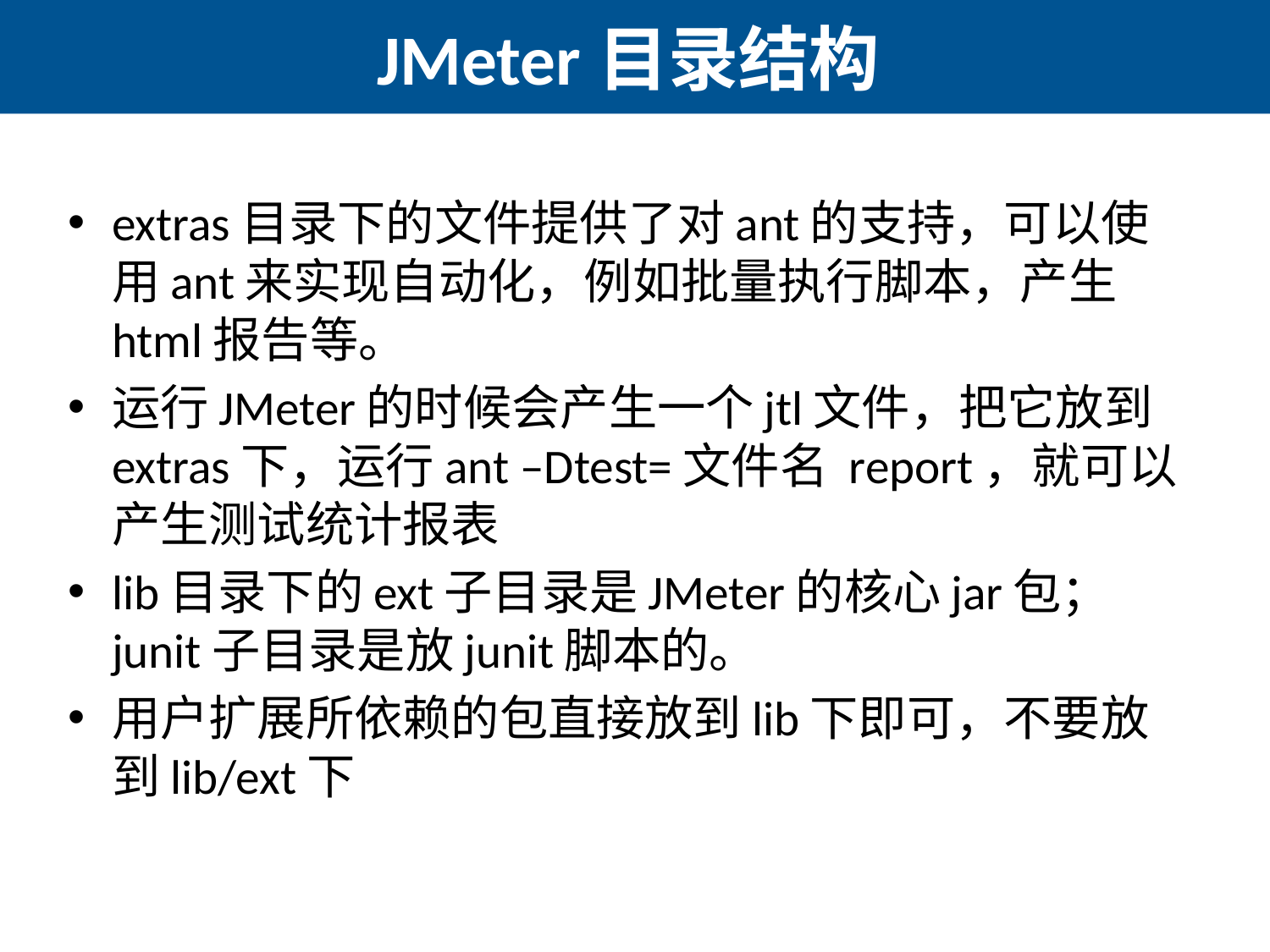

# JMeter目录结构
extras目录下的文件提供了对ant的支持，可以使用ant来实现自动化，例如批量执行脚本，产生html报告等。
运行JMeter的时候会产生一个jtl文件，把它放到extras下，运行ant –Dtest=文件名 report，就可以产生测试统计报表
lib目录下的ext子目录是JMeter的核心jar包；junit子目录是放junit脚本的。
用户扩展所依赖的包直接放到lib下即可，不要放到lib/ext下